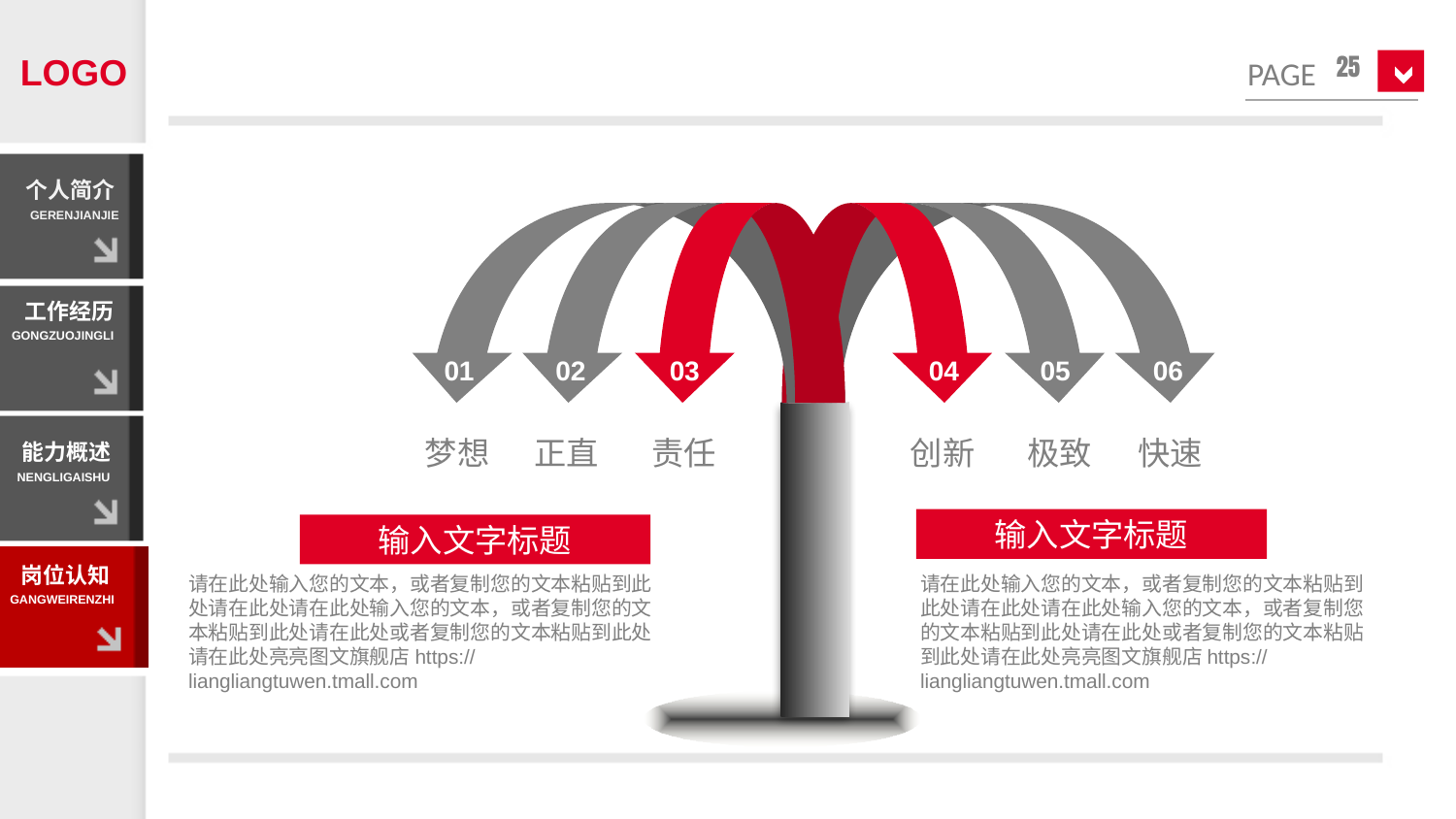

LOGO
25
个人简介
GERENJIANJIE

01
02
03
梦想
正直
责任

04
05
06
创新
极致
快速
工作经历
GONGZUOJINGLI

能力概述
NENGLIGAISHU
输入文字标题
输入文字标题
岗位认知
GANGWEIRENZHI
请在此处输入您的文本，或者复制您的文本粘贴到此处请在此处请在此处输入您的文本，或者复制您的文本粘贴到此处请在此处或者复制您的文本粘贴到此处请在此处亮亮图文旗舰店https://liangliangtuwen.tmall.com
请在此处输入您的文本，或者复制您的文本粘贴到此处请在此处请在此处输入您的文本，或者复制您的文本粘贴到此处请在此处或者复制您的文本粘贴到此处请在此处亮亮图文旗舰店https://liangliangtuwen.tmall.com